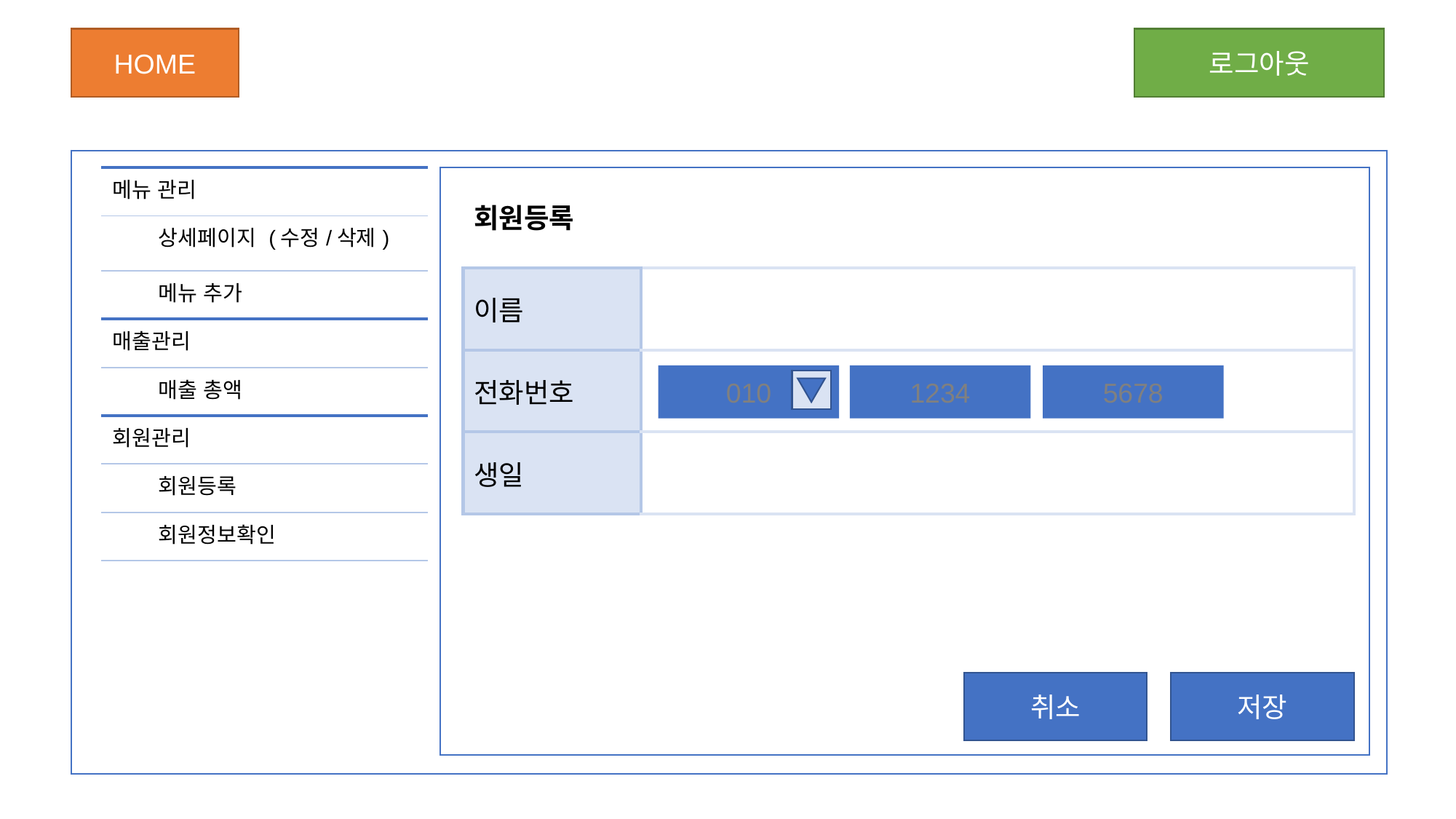

HOME
로그아웃

| 메뉴 관리 |  |
| --- | --- |
|  | 상세페이지 (수정/삭제) |
|  | 메뉴 추가 |
| 매출관리 |  |
|  | 매출 총액 |
| 회원관리 |  |
|  | 회원등록 |
|  | 회원정보확인 |

회원등록
| 이름 |  |
| --- | --- |
| 전화번호 |  |
| 생일 |  |
1234
5678
010

취소
저장